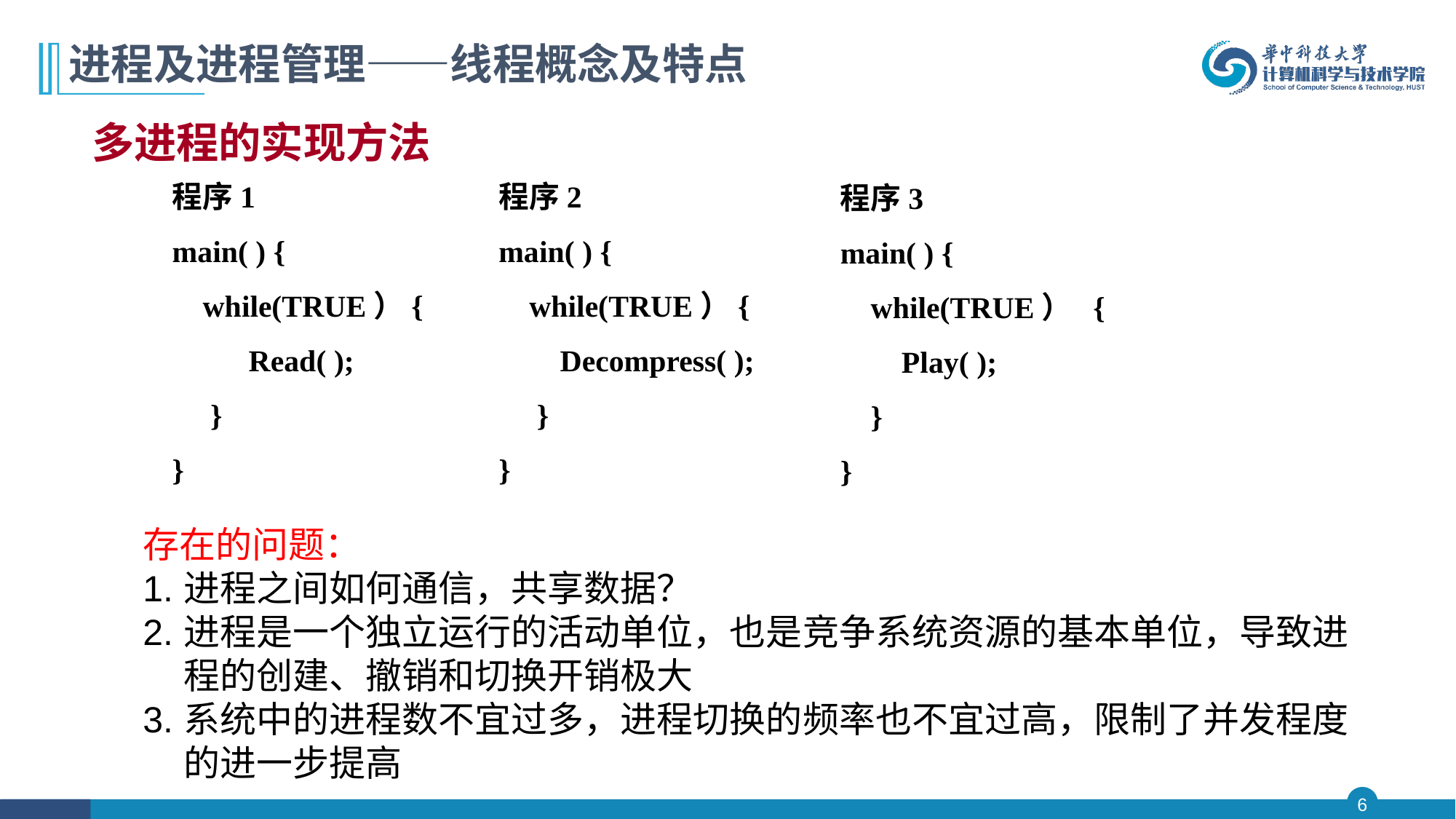

# 进程及进程管理——线程概念及特点
多进程的实现方法
程序1
main( ) {
    while(TRUE）{
          Read( );
     }
}
程序2
main( ) {
    while(TRUE）{
        Decompress( );
     }
}
程序3
main( ) {
    while(TRUE）  {
        Play( );
    }
}
存在的问题：
进程之间如何通信，共享数据？
进程是一个独立运行的活动单位，也是竞争系统资源的基本单位，导致进程的创建、撤销和切换开销极大
系统中的进程数不宜过多，进程切换的频率也不宜过高，限制了并发程度的进一步提高